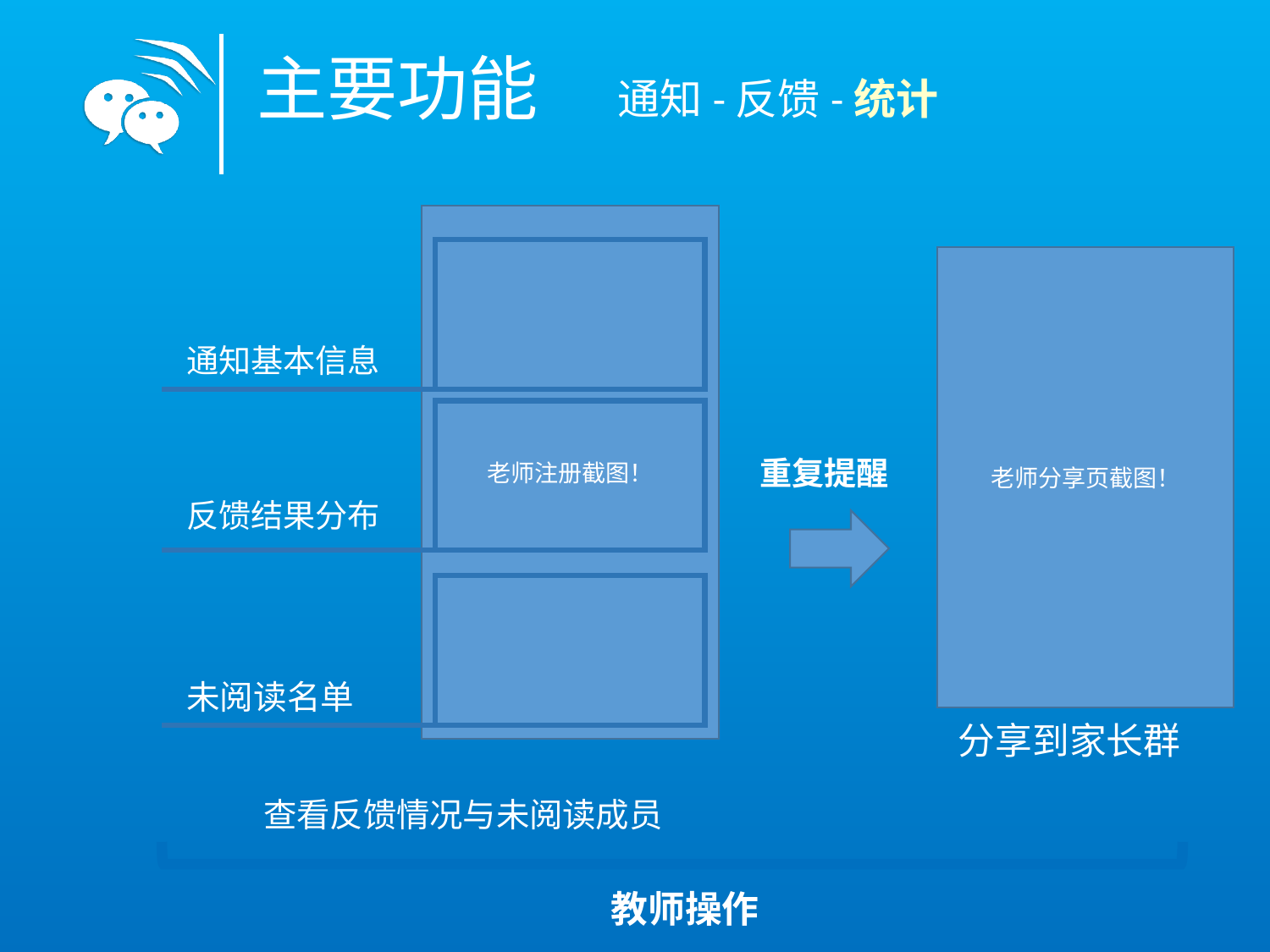

# 主要功能     通知-反馈-统计
老师注册截图！

老师分享页截图！
通知基本信息

重复提醒
反馈结果分布

未阅读名单
分享到家长群
查看反馈情况与未阅读成员
教师操作